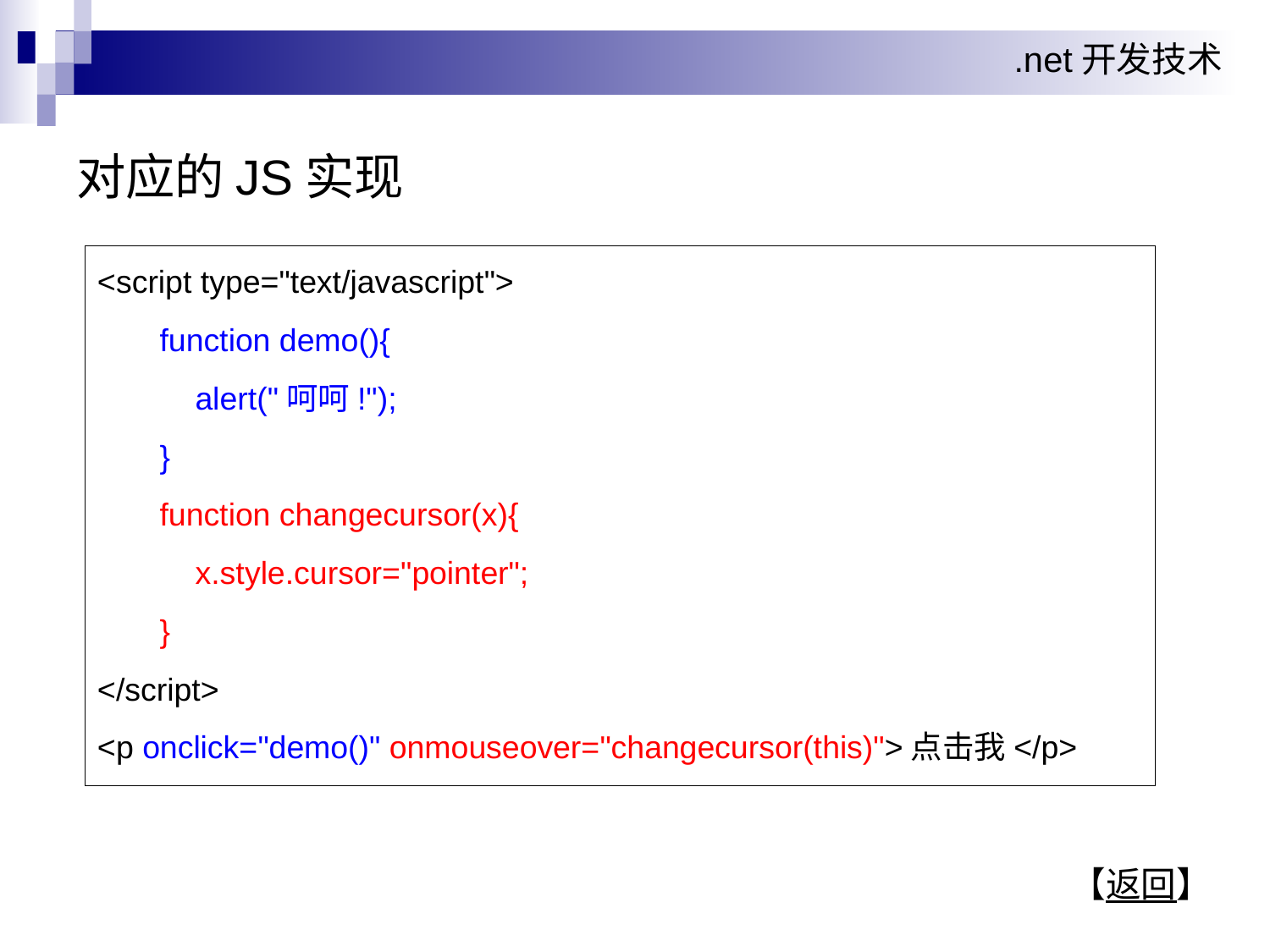

# 对应的JS实现
<script type="text/javascript">
       function demo(){
           alert("呵呵!");
       }
       function changecursor(x){
           x.style.cursor="pointer";
       }
</script>
<p onclick="demo()" onmouseover="changecursor(this)">点击我</p>
 【返回】